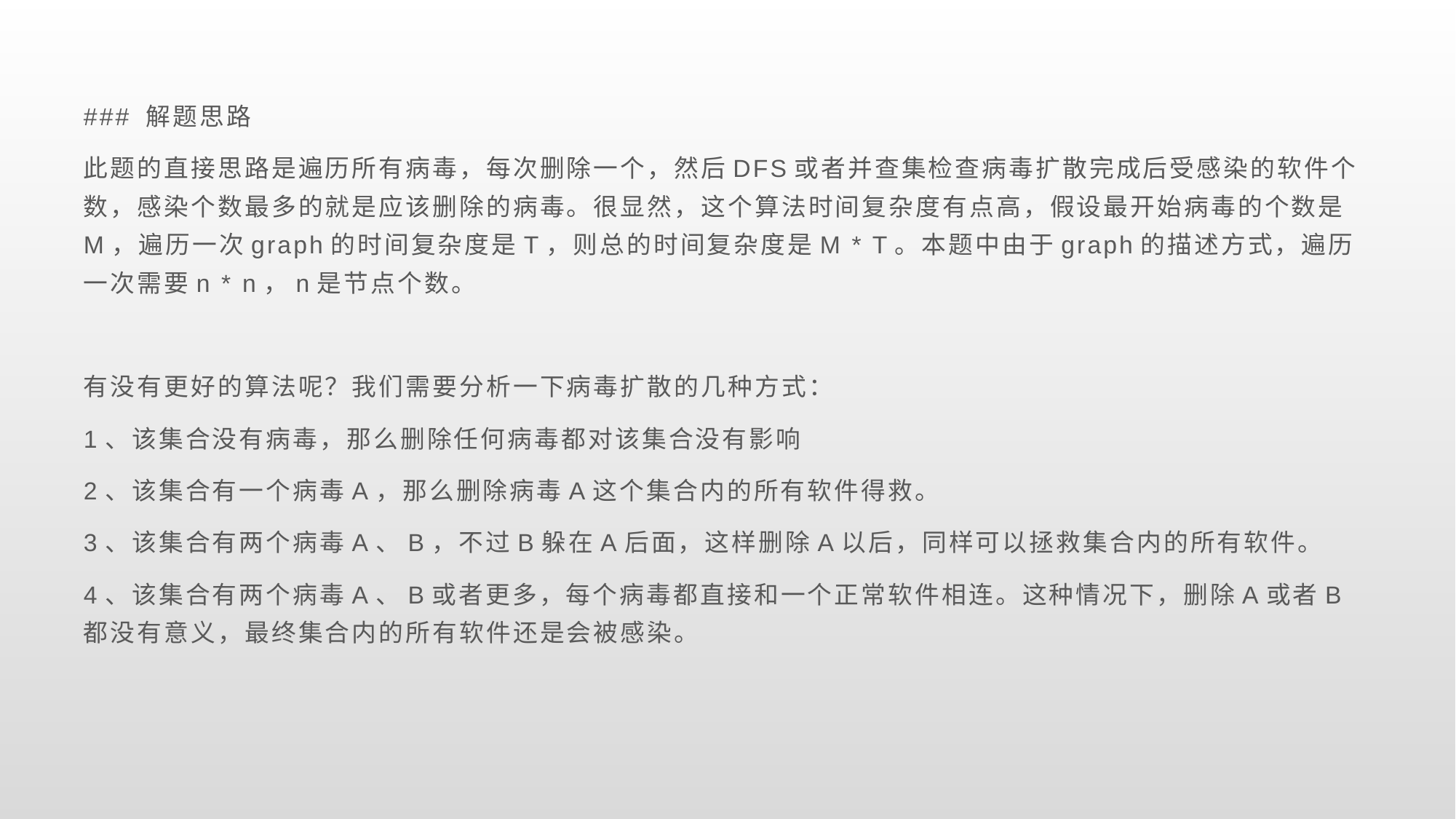

### 解题思路
此题的直接思路是遍历所有病毒，每次删除一个，然后DFS或者并查集检查病毒扩散完成后受感染的软件个数，感染个数最多的就是应该删除的病毒。很显然，这个算法时间复杂度有点高，假设最开始病毒的个数是M，遍历一次graph的时间复杂度是T，则总的时间复杂度是M * T。本题中由于graph的描述方式，遍历一次需要n * n，n是节点个数。

有没有更好的算法呢？我们需要分析一下病毒扩散的几种方式：
1、该集合没有病毒，那么删除任何病毒都对该集合没有影响
2、该集合有一个病毒A，那么删除病毒A这个集合内的所有软件得救。
3、该集合有两个病毒A、B，不过B躲在A后面，这样删除A以后，同样可以拯救集合内的所有软件。
4、该集合有两个病毒A、B或者更多，每个病毒都直接和一个正常软件相连。这种情况下，删除A或者B都没有意义，最终集合内的所有软件还是会被感染。